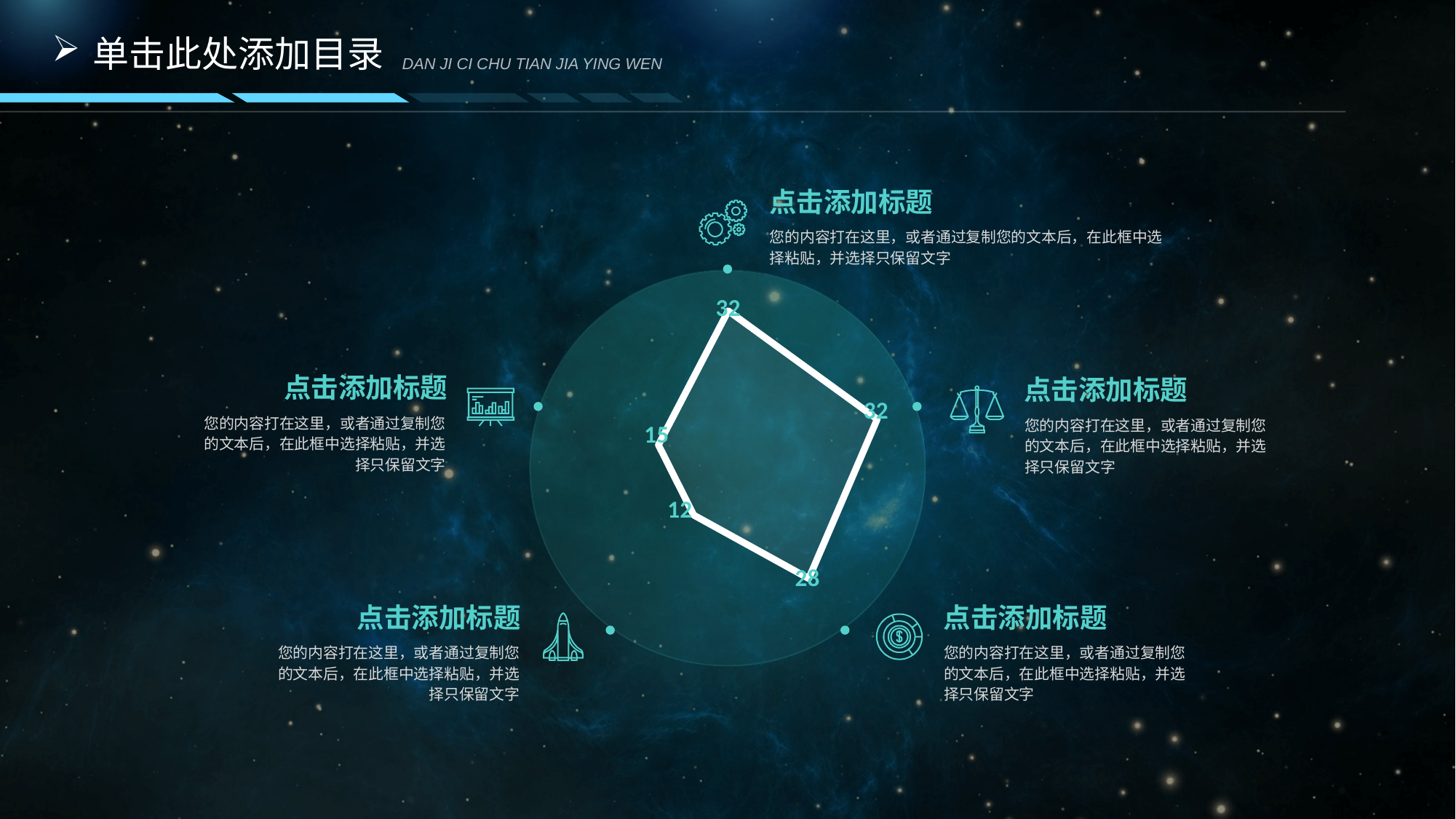

单击此处添加目录
DAN JI CI CHU TIAN JIA YING WEN

点击添加标题

您的内容打在这里，或者通过复制您的文本后，在此框中选择粘贴，并选择只保留文字

### Chart

| Category | Series 1 |
|---|---|
| A | 32.0 |
| B | 32.0 |
| C | 28.0 |
| D | 12.0 |
| E | 15.0 |

点击添加标题

您的内容打在这里，或者通过复制您的文本后，在此框中选择粘贴，并选择只保留文字
点击添加标题

您的内容打在这里，或者通过复制您的文本后，在此框中选择粘贴，并选择只保留文字
点击添加标题

您的内容打在这里，或者通过复制您的文本后，在此框中选择粘贴，并选择只保留文字
点击添加标题

您的内容打在这里，或者通过复制您的文本后，在此框中选择粘贴，并选择只保留文字